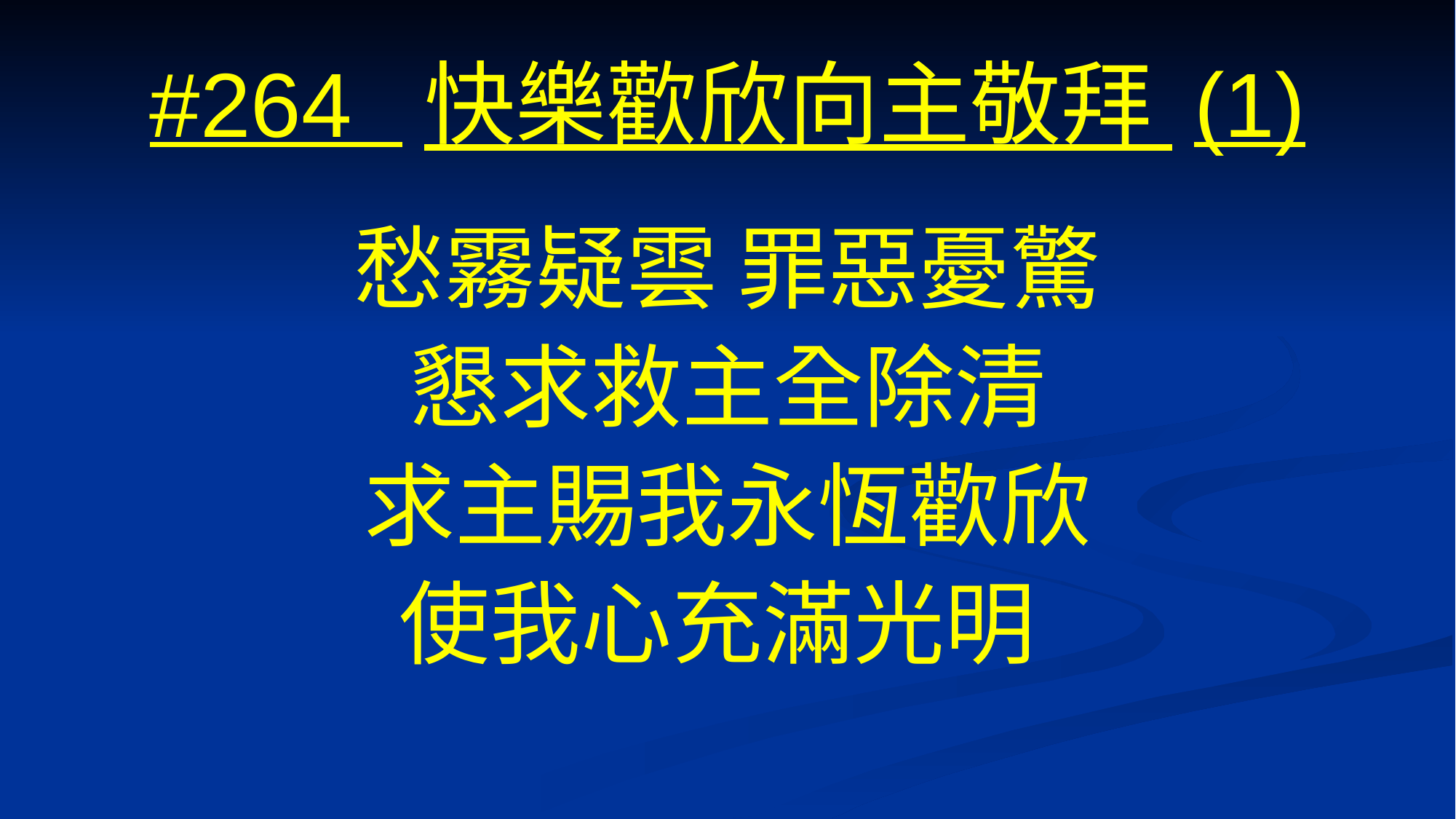

# #264  快樂歡欣向主敬拜 (1)
愁霧疑雲 罪惡憂驚
懇求救主全除清
求主賜我永恆歡欣
使我心充滿光明